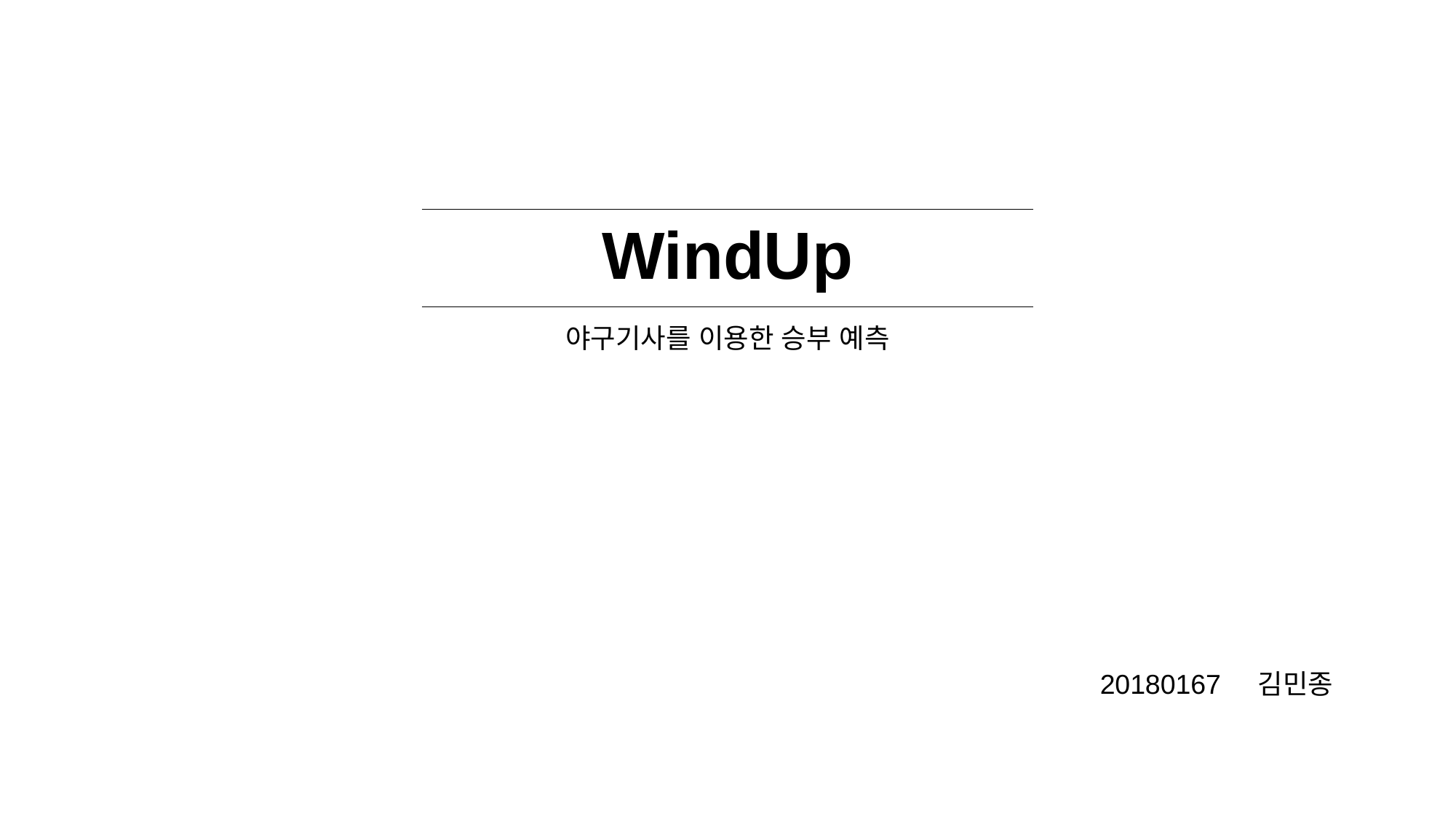

WindUp
야구기사를 이용한 승부 예측
20180167    김민종